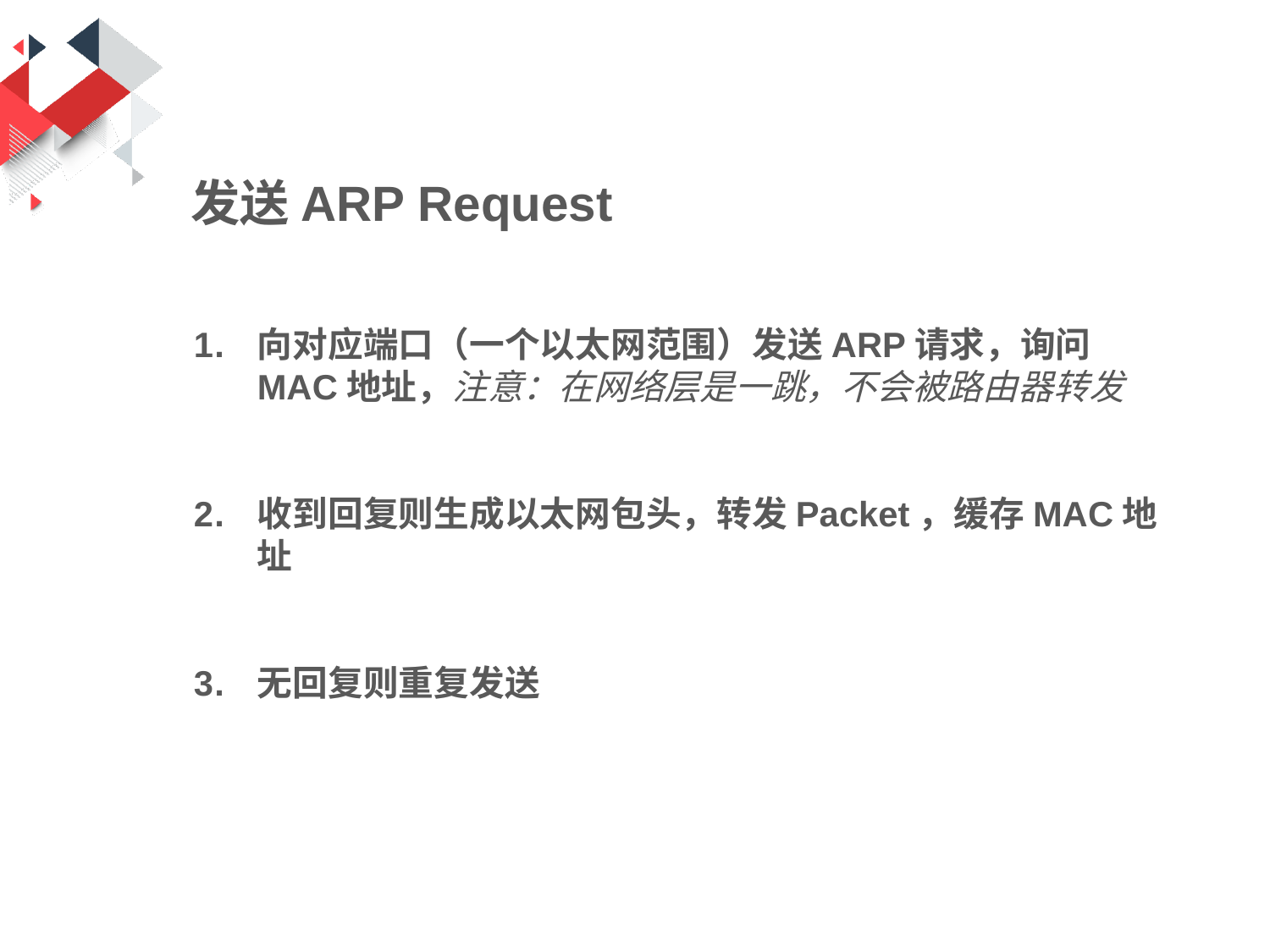

发送ARP Request
向对应端口（一个以太网范围）发送ARP请求，询问MAC地址，注意：在网络层是一跳，不会被路由器转发

收到回复则生成以太网包头，转发Packet，缓存MAC地址

无回复则重复发送